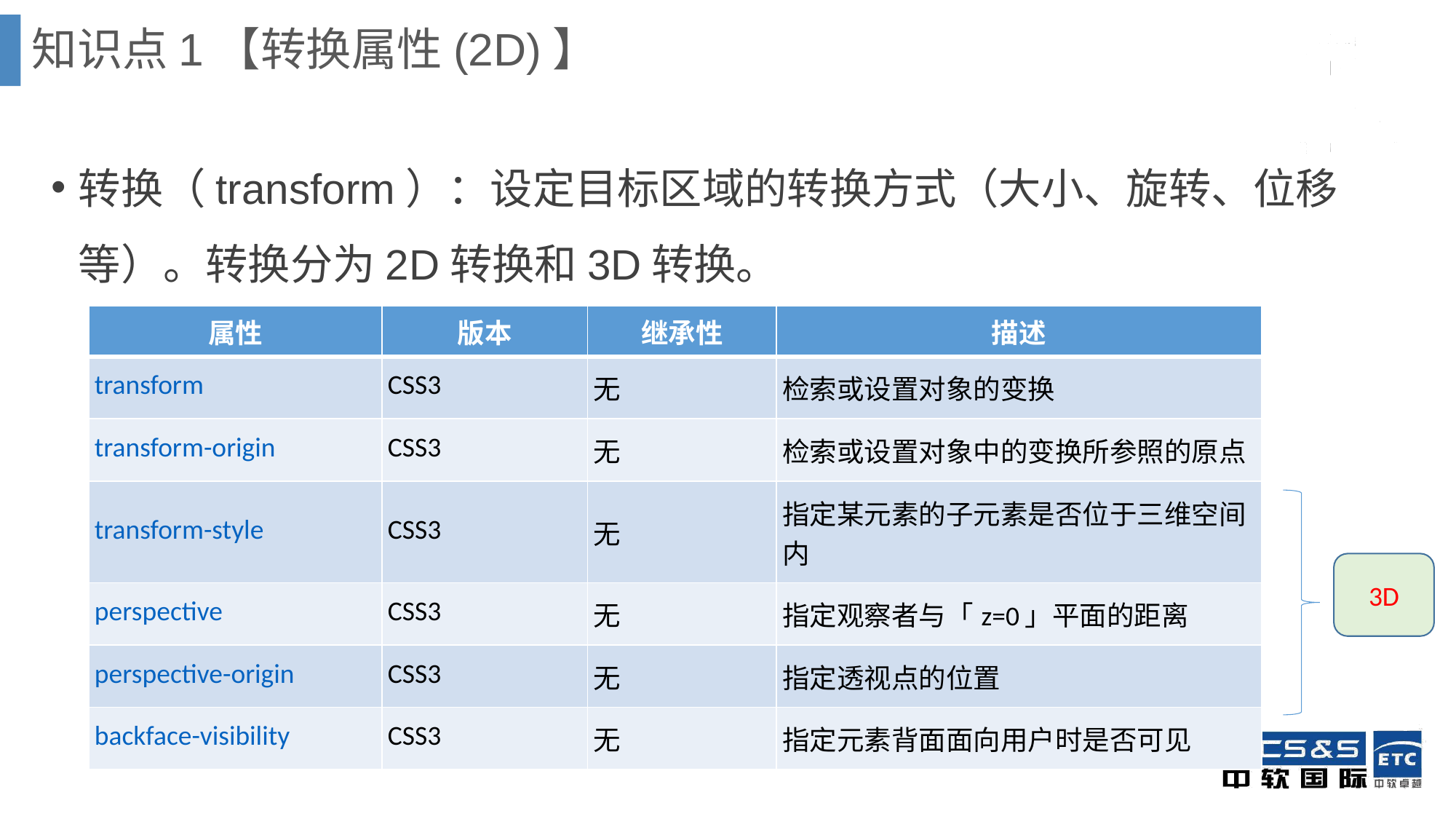

知识点1【转换属性(2D)】
转换（transform）：设定目标区域的转换方式（大小、旋转、位移等）。转换分为2D转换和3D转换。
| 属性 | 版本 | 继承性 | 描述 |
| --- | --- | --- | --- |
| transform | CSS3 | 无 | 检索或设置对象的变换 |
| transform-origin | CSS3 | 无 | 检索或设置对象中的变换所参照的原点 |
| transform-style | CSS3 | 无 | 指定某元素的子元素是否位于三维空间内 |
| perspective | CSS3 | 无 | 指定观察者与「z=0」平面的距离 |
| perspective-origin | CSS3 | 无 | 指定透视点的位置 |
| backface-visibility | CSS3 | 无 | 指定元素背面面向用户时是否可见 |

3D